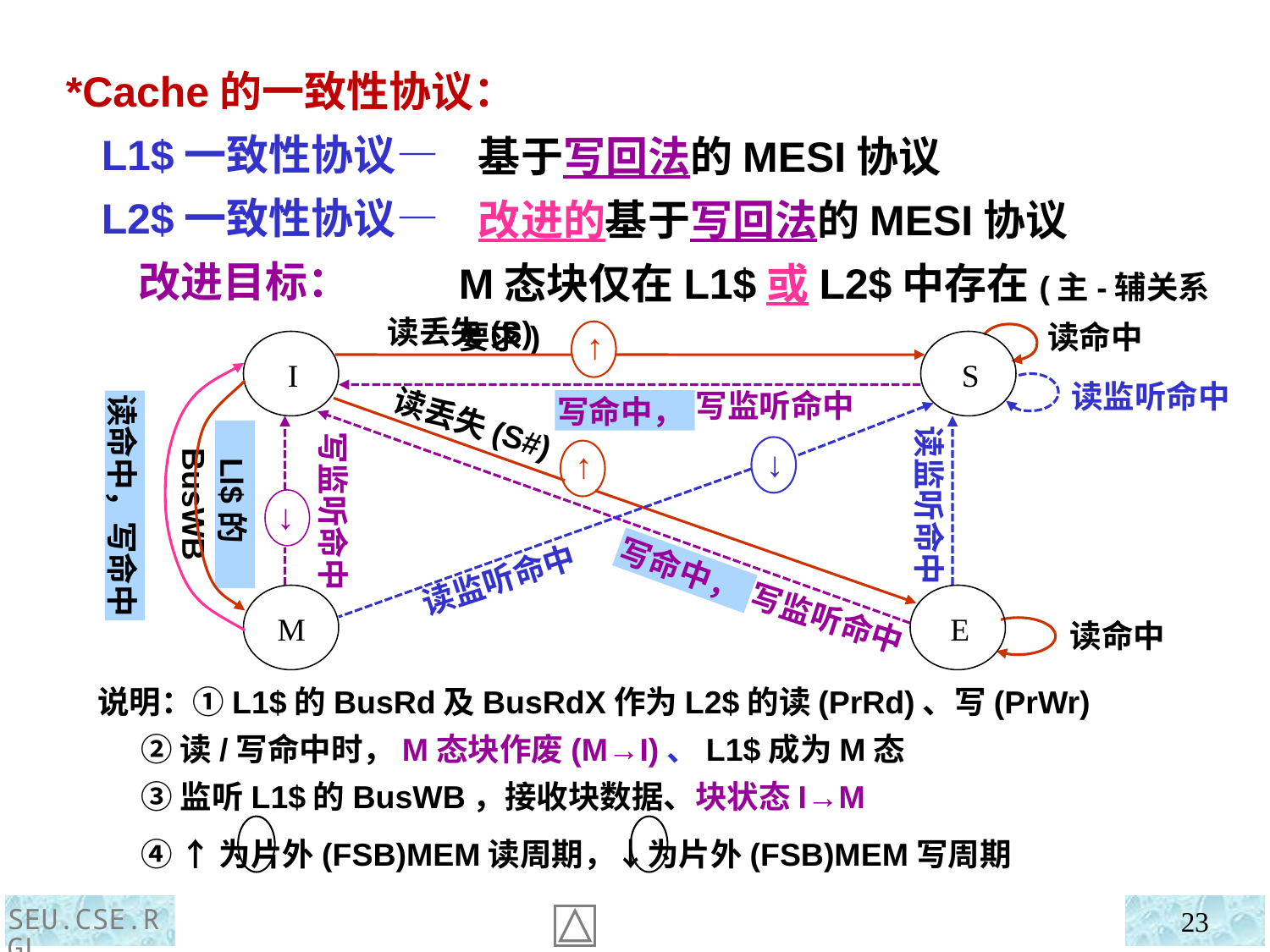

*Cache的一致性协议：
     L1$一致性协议—
     L2$一致性协议—
         改进目标：
 基于写回法的MESI协议
 改进的基于写回法的MESI协议
M态块仅在L1$或L2$中存在(主-辅关系要求)
读丢失(S)
读命中

↑

I

S

读监听命中

写监听命中
写命中，
读命中，写命中

读丢失(S#)

Ll$的BusWB
读监听命中
写监听命中

↓

↑

↓

写命中，
读监听命中

M

E
写监听命中
读命中

说明：①L1$的BusRd及BusRdX作为L2$的读(PrRd)、写(PrWr)
      ②读/写命中时，M态块作废(M→I)、L1$成为M态
      ③监听L1$的BusWB，接收块数据、块状态I→M
      ④ ↑为片外(FSB)MEM读周期，↓为片外(FSB)MEM写周期

SEU.CSE.RGL
23